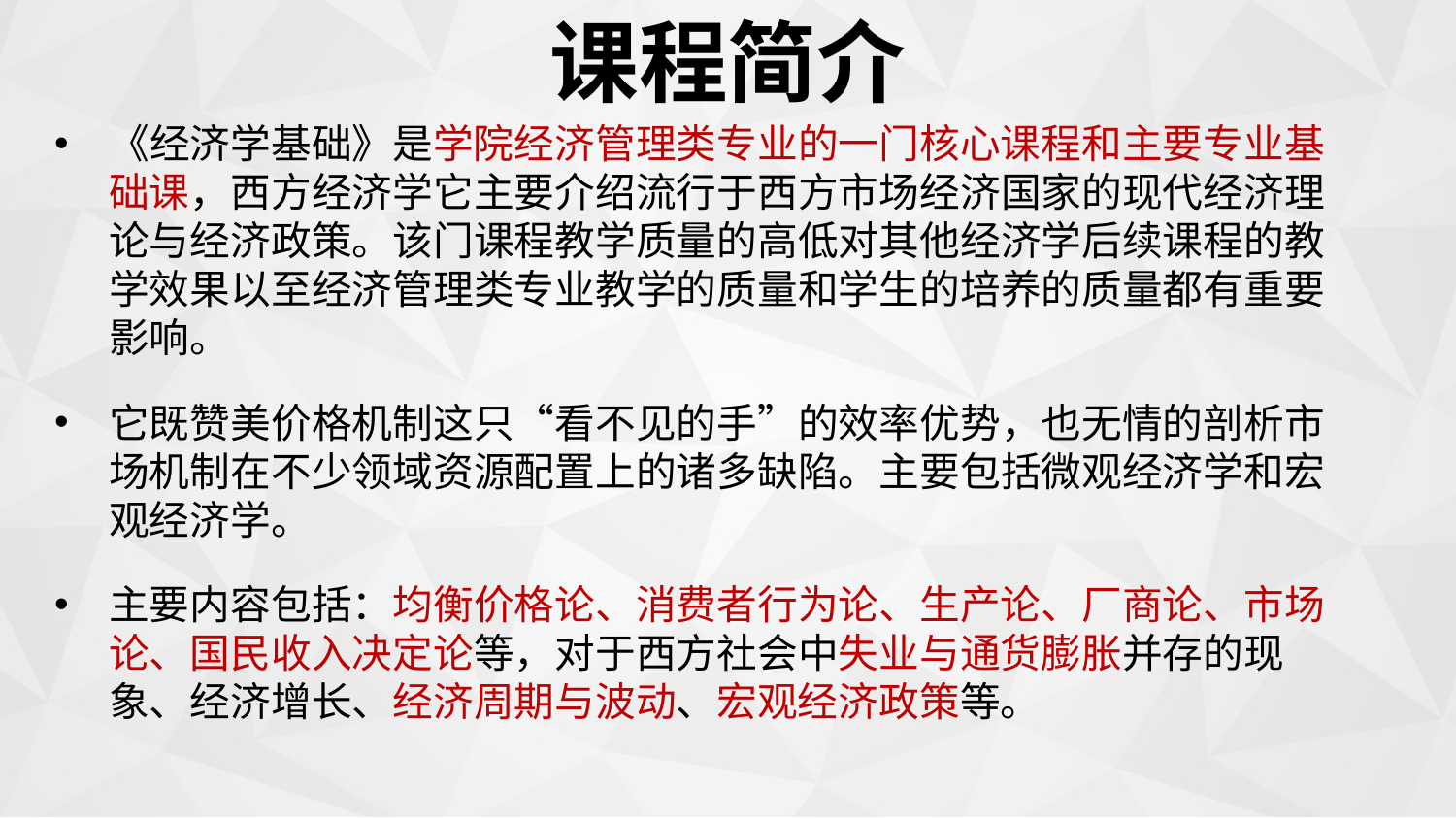

# 课程简介
《经济学基础》是学院经济管理类专业的一门核心课程和主要专业基础课，西方经济学它主要介绍流行于西方市场经济国家的现代经济理论与经济政策。该门课程教学质量的高低对其他经济学后续课程的教学效果以至经济管理类专业教学的质量和学生的培养的质量都有重要影响。
它既赞美价格机制这只“看不见的手”的效率优势，也无情的剖析市场机制在不少领域资源配置上的诸多缺陷。主要包括微观经济学和宏观经济学。
主要内容包括：均衡价格论、消费者行为论、生产论、厂商论、市场论、国民收入决定论等，对于西方社会中失业与通货膨胀并存的现象、经济增长、经济周期与波动、宏观经济政策等。
2